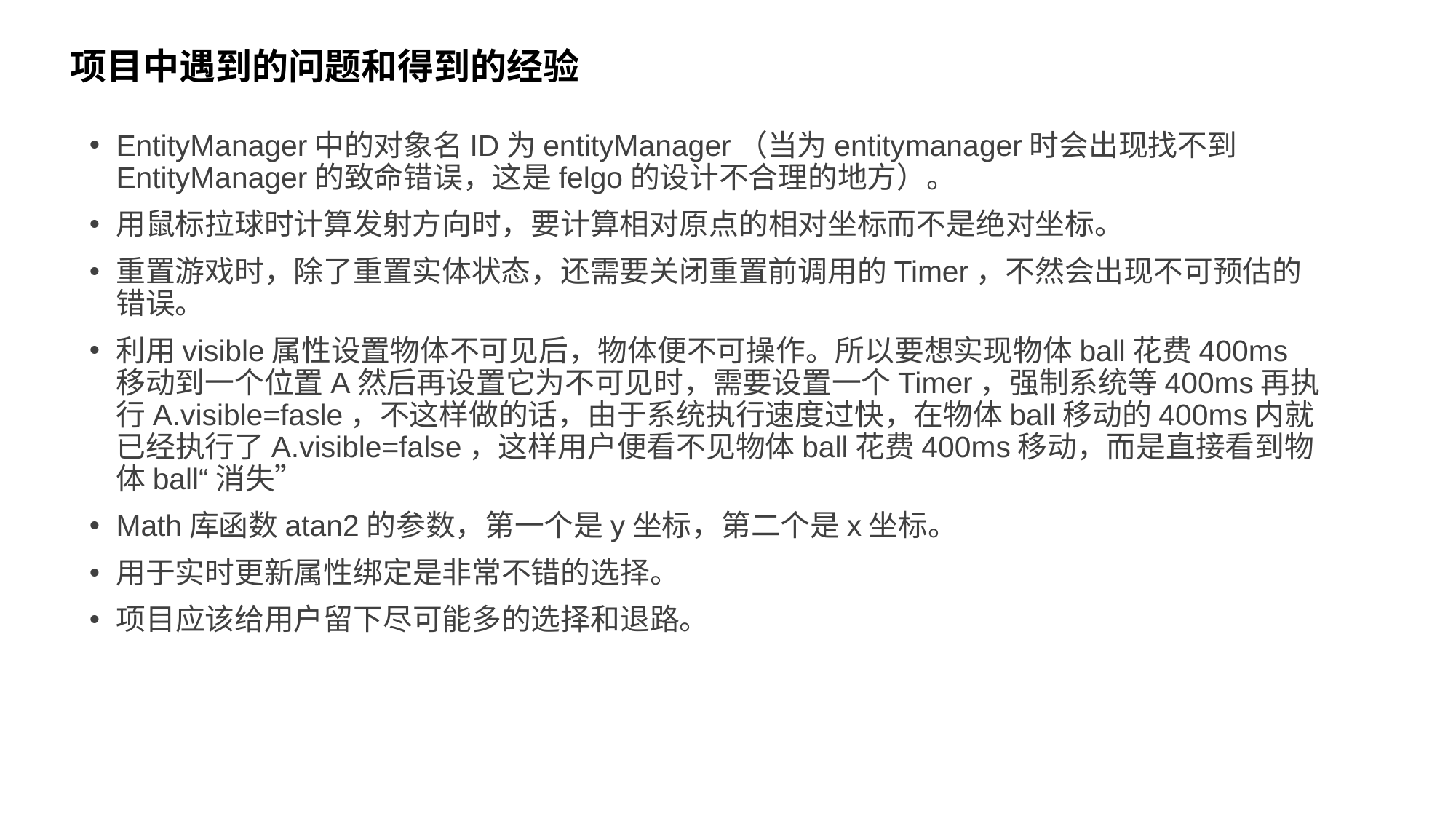

# 项目中遇到的问题和得到的经验
EntityManager中的对象名ID为entityManager（当为entitymanager时会出现找不到EntityManager的致命错误，这是felgo的设计不合理的地方）。
用鼠标拉球时计算发射方向时，要计算相对原点的相对坐标而不是绝对坐标。
重置游戏时，除了重置实体状态，还需要关闭重置前调用的Timer，不然会出现不可预估的错误。
利用visible属性设置物体不可见后，物体便不可操作。所以要想实现物体ball花费400ms移动到一个位置A然后再设置它为不可见时，需要设置一个Timer，强制系统等400ms再执行A.visible=fasle，不这样做的话，由于系统执行速度过快，在物体ball移动的400ms内就已经执行了A.visible=false，这样用户便看不见物体ball花费400ms移动，而是直接看到物体ball“消失”
Math库函数atan2的参数，第一个是y坐标，第二个是x坐标。
用于实时更新属性绑定是非常不错的选择。
项目应该给用户留下尽可能多的选择和退路。